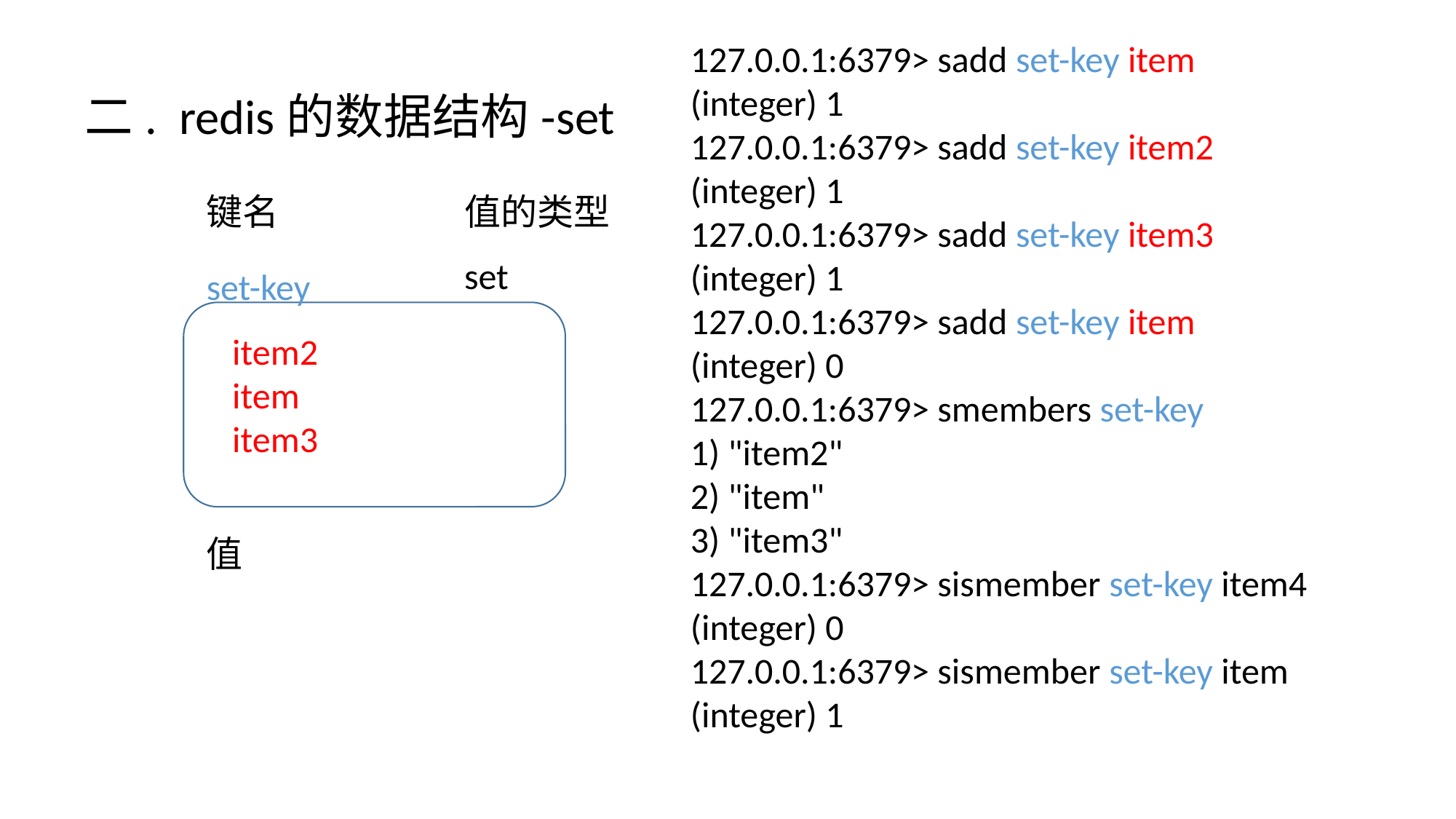

127.0.0.1:6379> sadd set-key item
(integer) 1
127.0.0.1:6379> sadd set-key item2
(integer) 1
127.0.0.1:6379> sadd set-key item3
(integer) 1
127.0.0.1:6379> sadd set-key item
(integer) 0
127.0.0.1:6379> smembers set-key
1) "item2"
2) "item"
3) "item3"
127.0.0.1:6379> sismember set-key item4
(integer) 0
127.0.0.1:6379> sismember set-key item
(integer) 1
二.  redis的数据结构-set
键名
值的类型
set
set-key

item2
item
item3
值